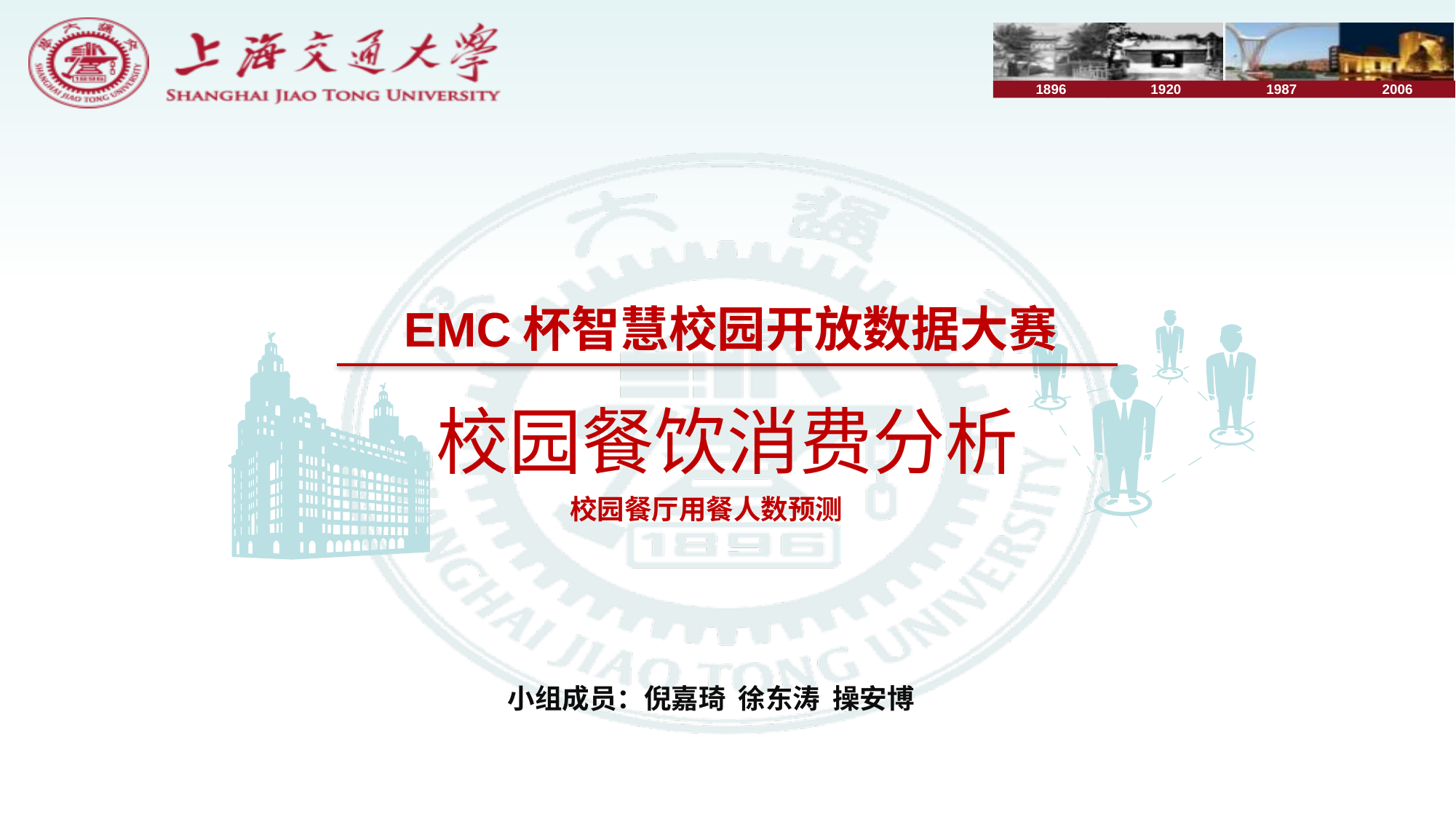

EMC杯智慧校园开放数据大赛

校园餐饮消费分析
校园餐厅用餐人数预测
小组成员：倪嘉琦  徐东涛  操安博